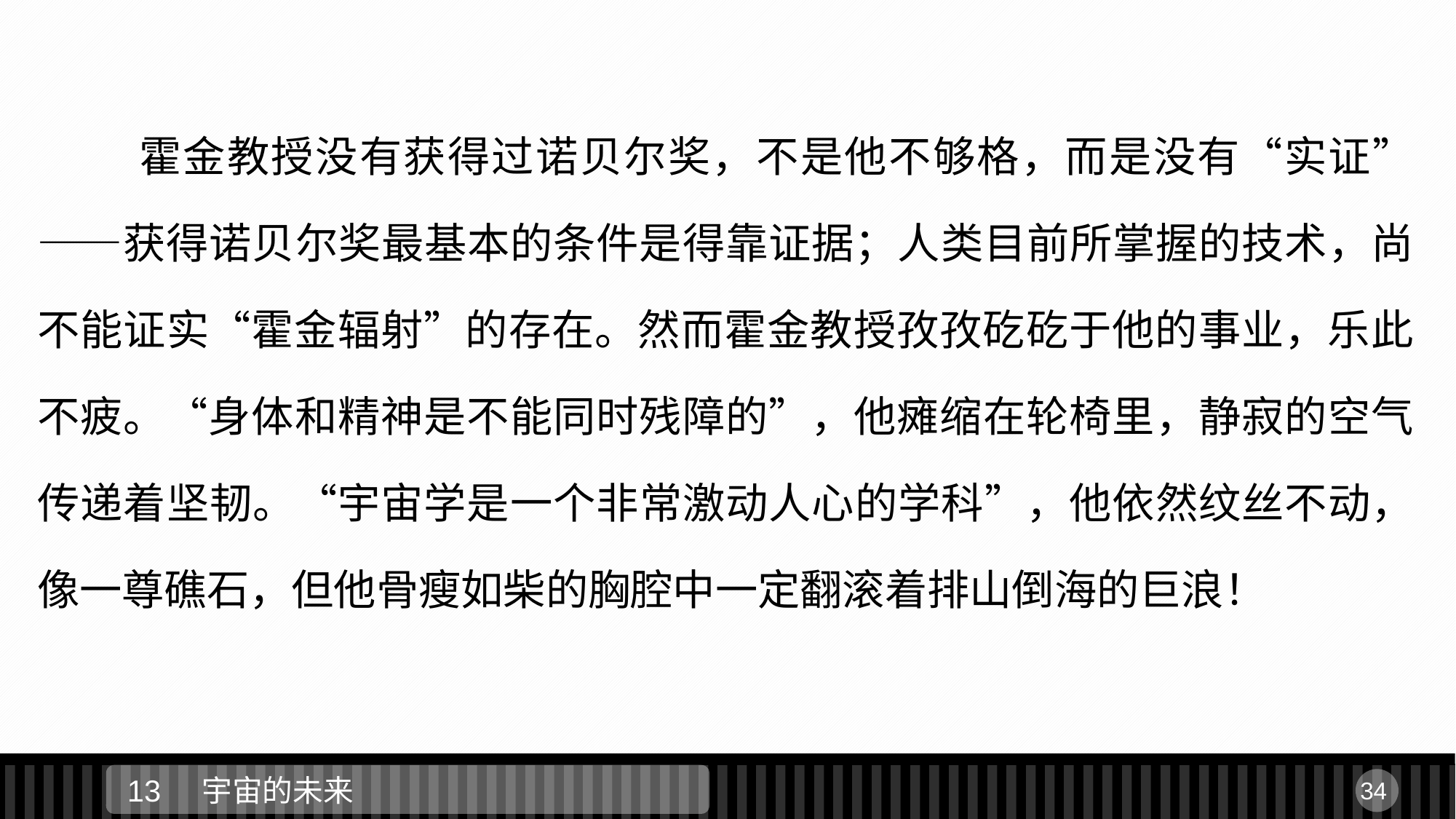

霍金教授没有获得过诺贝尔奖，不是他不够格，而是没有“实证”——获得诺贝尔奖最基本的条件是得靠证据；人类目前所掌握的技术，尚不能证实“霍金辐射”的存在。然而霍金教授孜孜矻矻于他的事业，乐此不疲。“身体和精神是不能同时残障的”，他瘫缩在轮椅里，静寂的空气传递着坚韧。“宇宙学是一个非常激动人心的学科”，他依然纹丝不动，像一尊礁石，但他骨瘦如柴的胸腔中一定翻滚着排山倒海的巨浪！